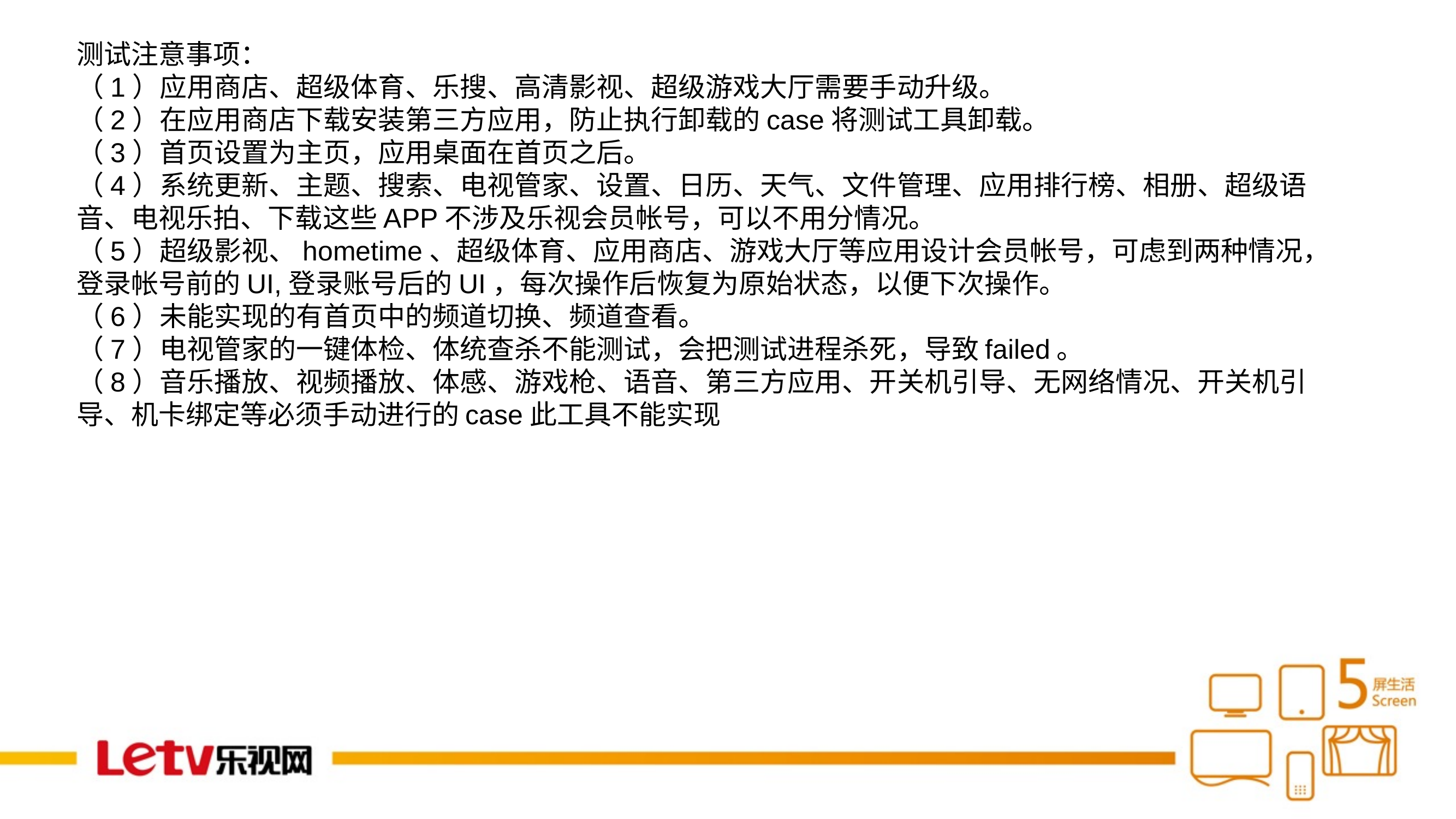

# 测试注意事项： （1）应用商店、超级体育、乐搜、高清影视、超级游戏大厅需要手动升级。 （2）在应用商店下载安装第三方应用，防止执行卸载的case将测试工具卸载。 （3）首页设置为主页，应用桌面在首页之后。 （4）系统更新、主题、搜索、电视管家、设置、日历、天气、文件管理、应用排行榜、相册、超级语音、电视乐拍、下载这些APP不涉及乐视会员帐号，可以不用分情况。 （5）超级影视、hometime、超级体育、应用商店、游戏大厅等应用设计会员帐号，可虑到两种情况，登录帐号前的UI,登录账号后的UI，每次操作后恢复为原始状态，以便下次操作。 （6）未能实现的有首页中的频道切换、频道查看。 （7）电视管家的一键体检、体统查杀不能测试，会把测试进程杀死，导致failed。 （8）音乐播放、视频播放、体感、游戏枪、语音、第三方应用、开关机引导、无网络情况、开关机引导、机卡绑定等必须手动进行的case此工具不能实现